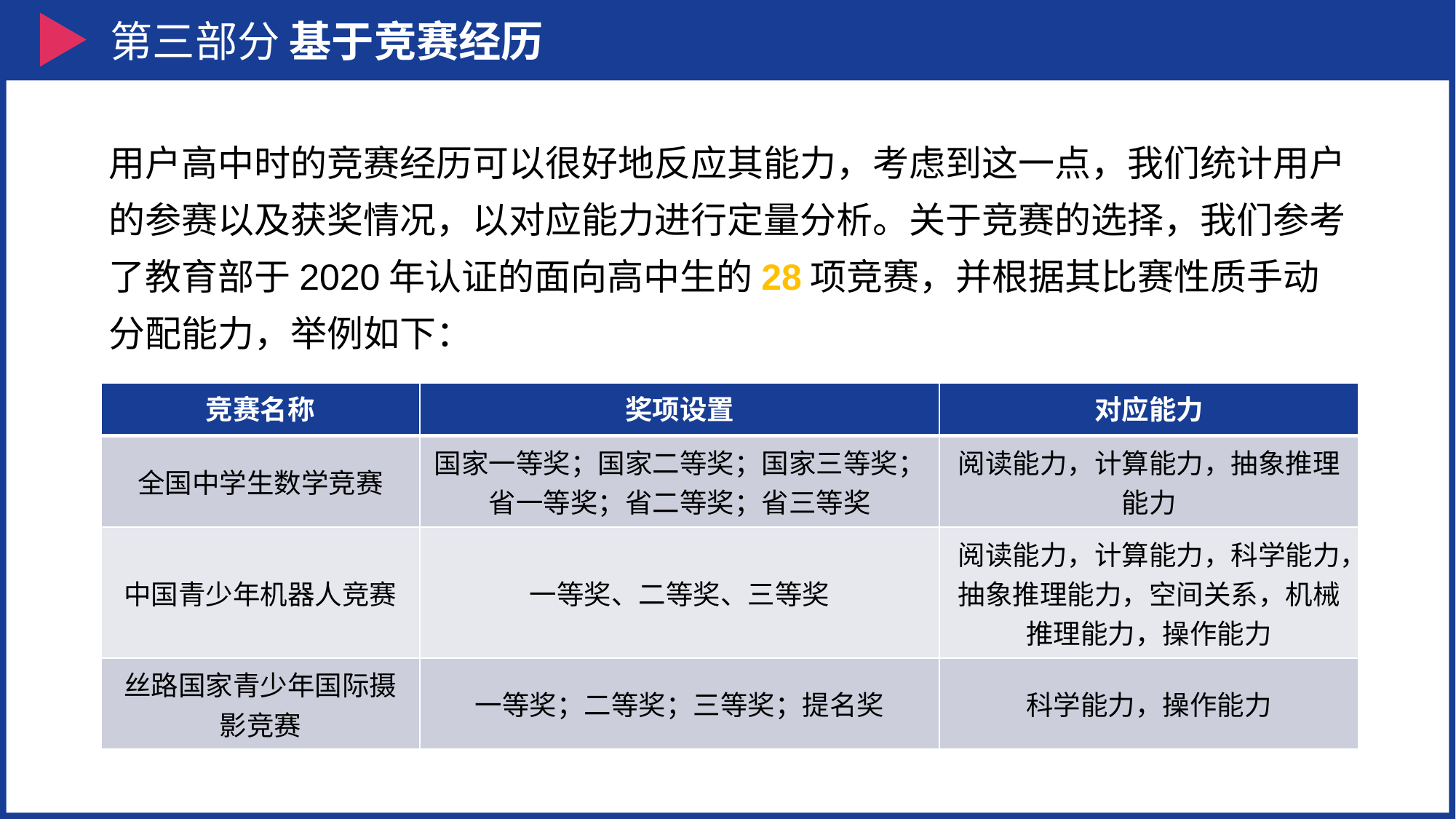

第三部分 基于竞赛经历
用户高中时的竞赛经历可以很好地反应其能力，考虑到这一点，我们统计用户的参赛以及获奖情况，以对应能力进行定量分析。关于竞赛的选择，我们参考了教育部于2020年认证的面向高中生的28项竞赛，并根据其比赛性质手动分配能力，举例如下：
| 竞赛名称 | 奖项设置 | 对应能力 |
| --- | --- | --- |
| 全国中学生数学竞赛 | 国家一等奖；国家二等奖；国家三等奖；省一等奖；省二等奖；省三等奖 | 阅读能力，计算能力，抽象推理能力 |
| 中国青少年机器人竞赛 | 一等奖、二等奖、三等奖 | 阅读能力，计算能力，科学能力，抽象推理能力，空间关系，机械推理能力，操作能力 |
| 丝路国家青少年国际摄影竞赛 | 一等奖；二等奖；三等奖；提名奖 | 科学能力，操作能力 |